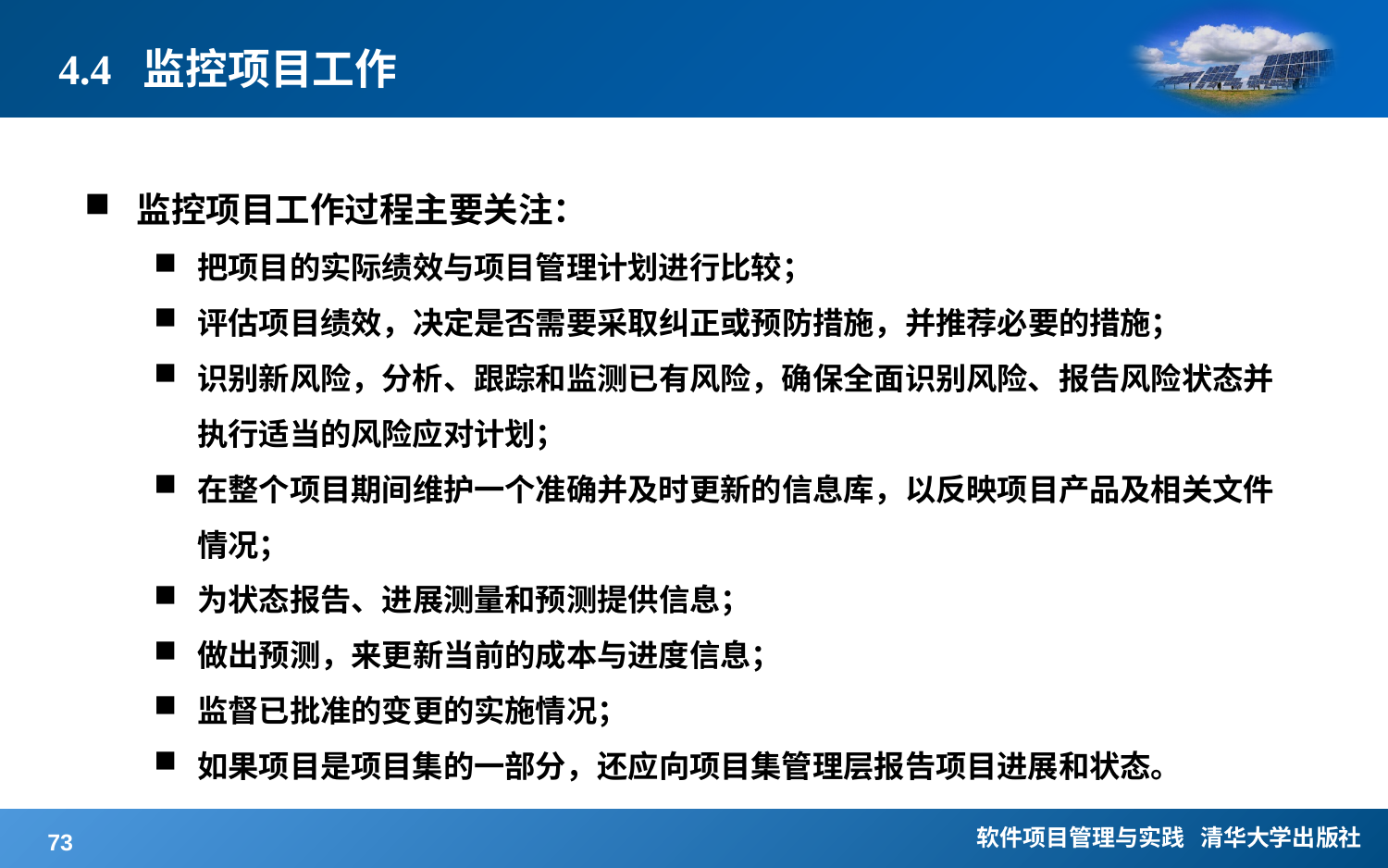

# 4.4  监控项目工作
监控项目工作过程主要关注：
把项目的实际绩效与项目管理计划进行比较；
评估项目绩效，决定是否需要采取纠正或预防措施，并推荐必要的措施；
识别新风险，分析、跟踪和监测已有风险，确保全面识别风险、报告风险状态并执行适当的风险应对计划；
在整个项目期间维护一个准确并及时更新的信息库，以反映项目产品及相关文件情况；
为状态报告、进展测量和预测提供信息；
做出预测，来更新当前的成本与进度信息；
监督已批准的变更的实施情况；
如果项目是项目集的一部分，还应向项目集管理层报告项目进展和状态。